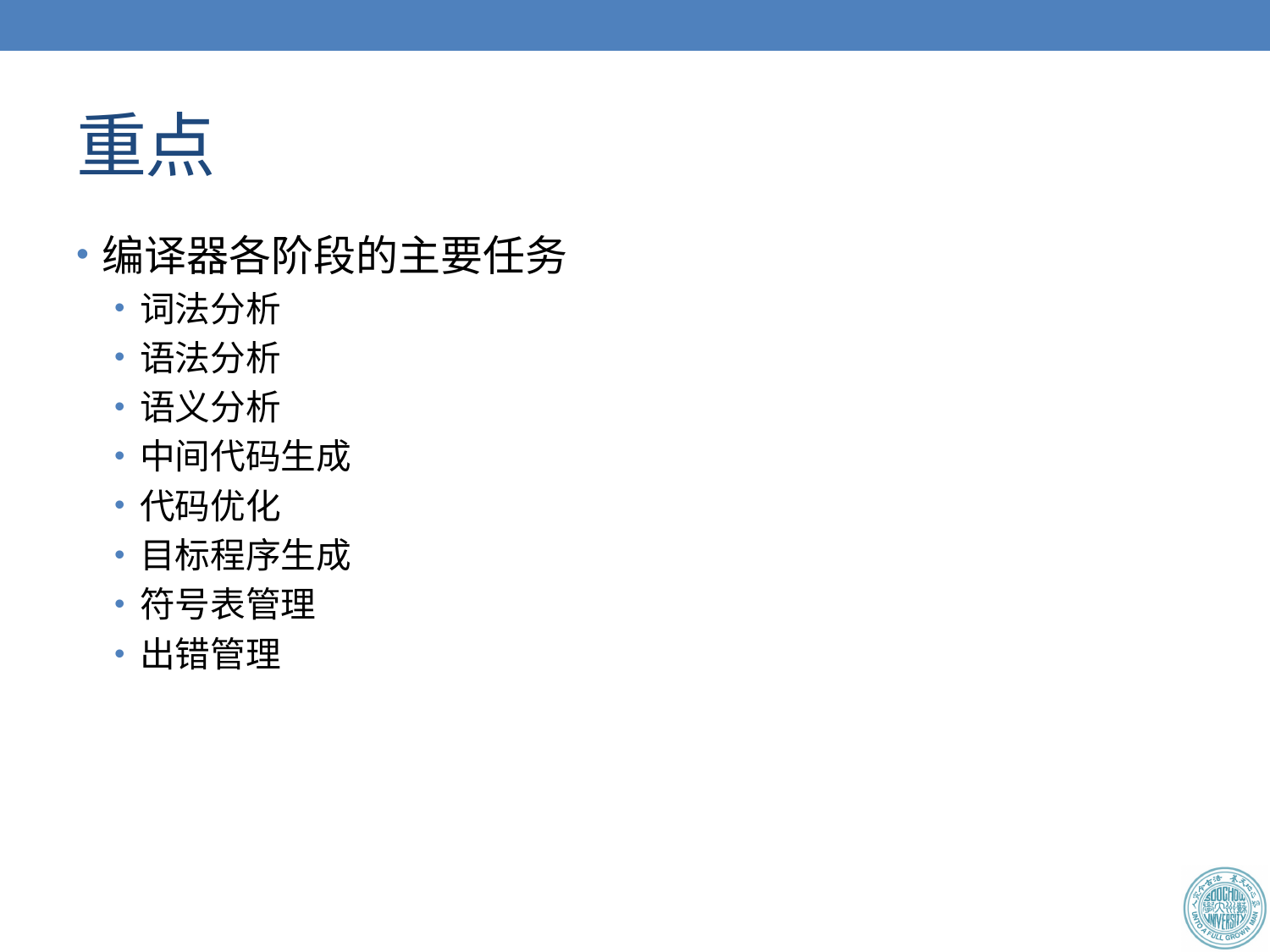

# 重点
编译器各阶段的主要任务
词法分析
语法分析
语义分析
中间代码生成
代码优化
目标程序生成
符号表管理
出错管理